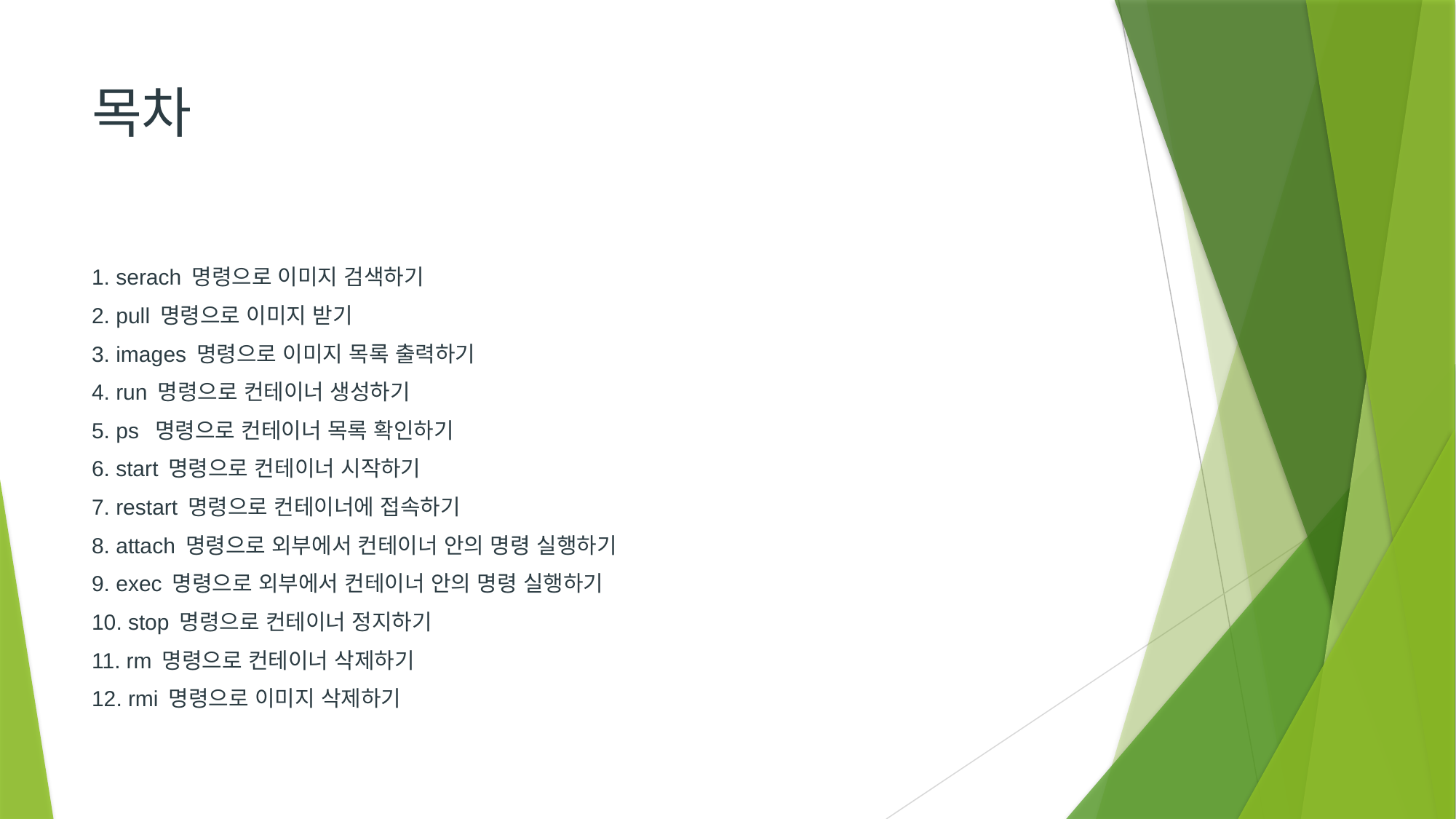

# 목차
1. serach 명령으로 이미지 검색하기
2. pull 명령으로 이미지 받기
3. images 명령으로 이미지 목록 출력하기
4. run 명령으로 컨테이너 생성하기
5. ps  명령으로 컨테이너 목록 확인하기
6. start 명령으로 컨테이너 시작하기
7. restart 명령으로 컨테이너에 접속하기
8. attach 명령으로 외부에서 컨테이너 안의 명령 실행하기
9. exec 명령으로 외부에서 컨테이너 안의 명령 실행하기
10. stop 명령으로 컨테이너 정지하기
11. rm 명령으로 컨테이너 삭제하기
12. rmi 명령으로 이미지 삭제하기